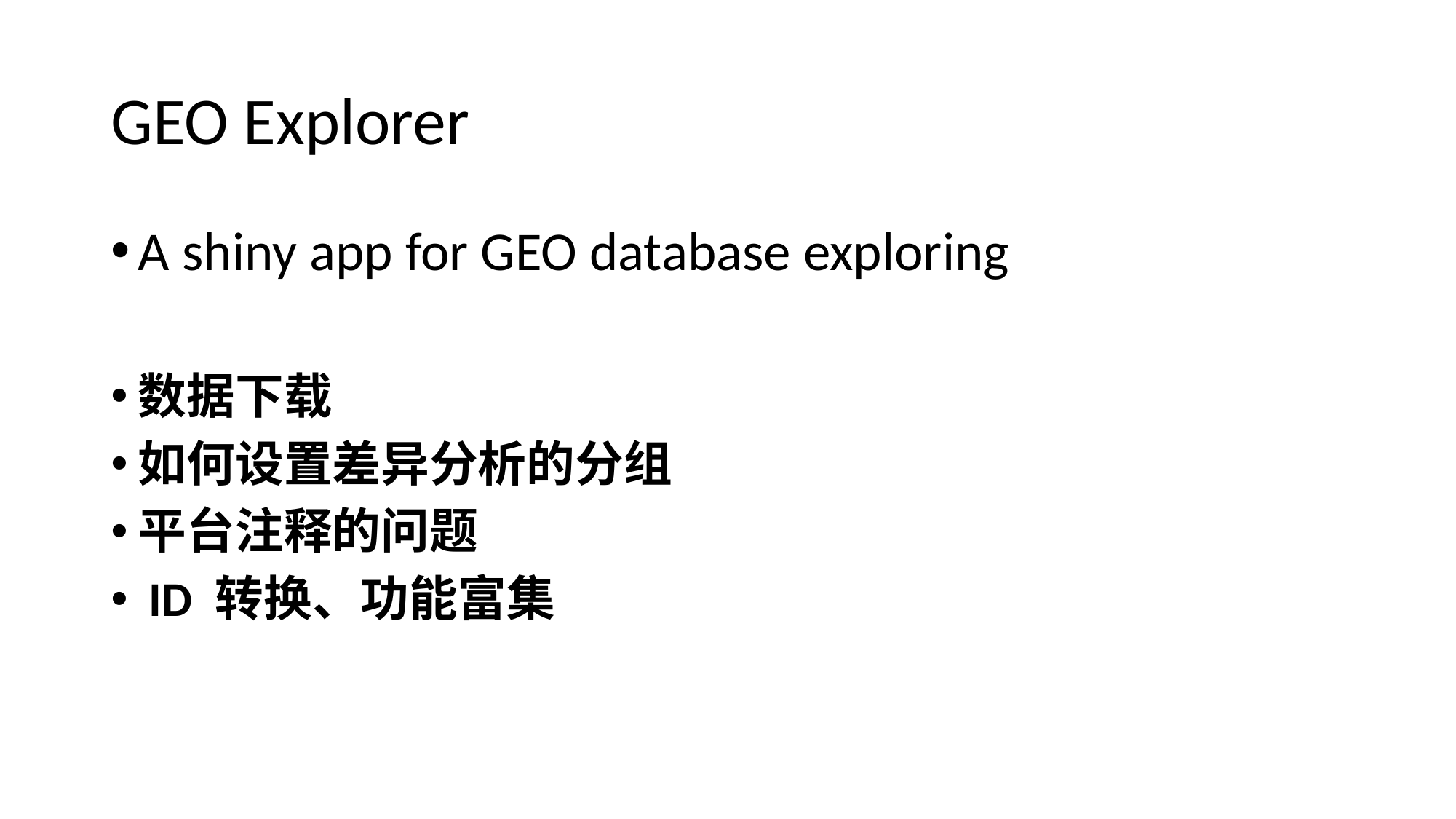

# GEO Explorer
A shiny app for GEO database exploring

数据下载
如何设置差异分析的分组
平台注释的问题
 ID 转换、功能富集